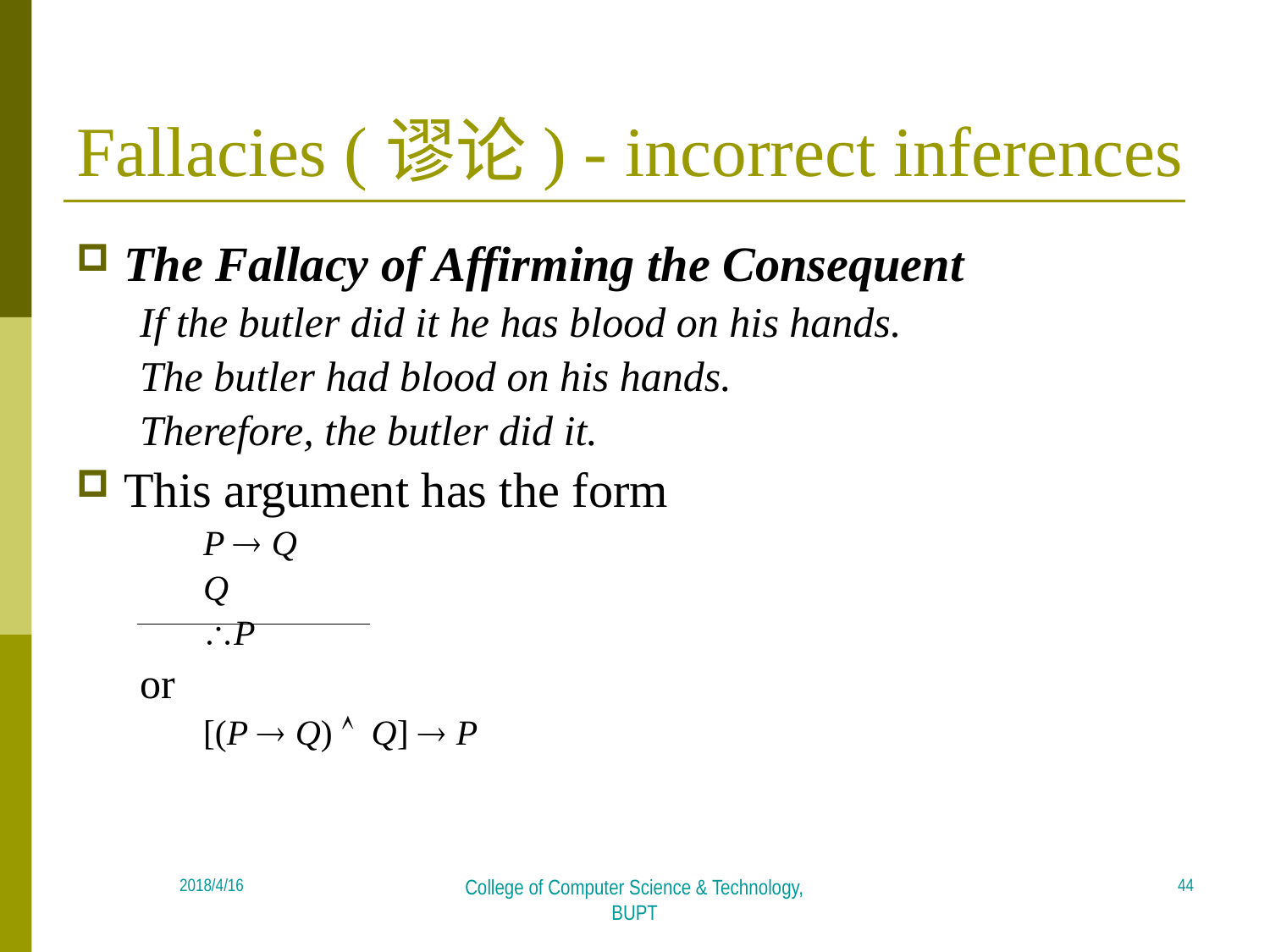

# Fallacies (谬论) - incorrect inferences
The Fallacy of Affirming the Consequent
If the butler did it he has blood on his hands.
The butler had blood on his hands.
Therefore, the butler did it.
This argument has the form
P → Q
Q
∴P
or
[(P → Q) ∧ Q] → P
44
2018/4/16
College of Computer Science & Technology, BUPT